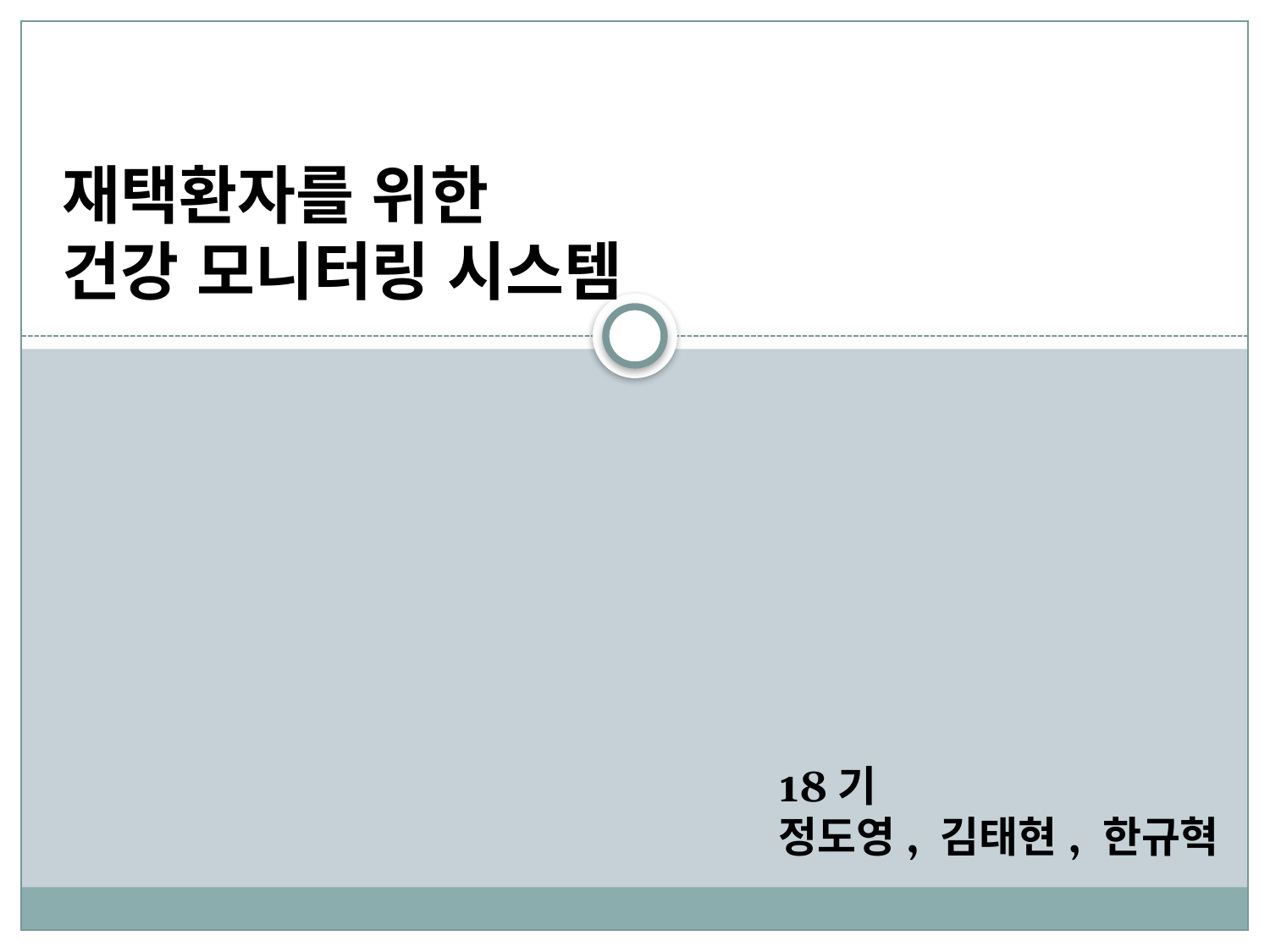

재택환자를 위한
건강 모니터링 시스템
18기
정도영, 김태현, 한규혁